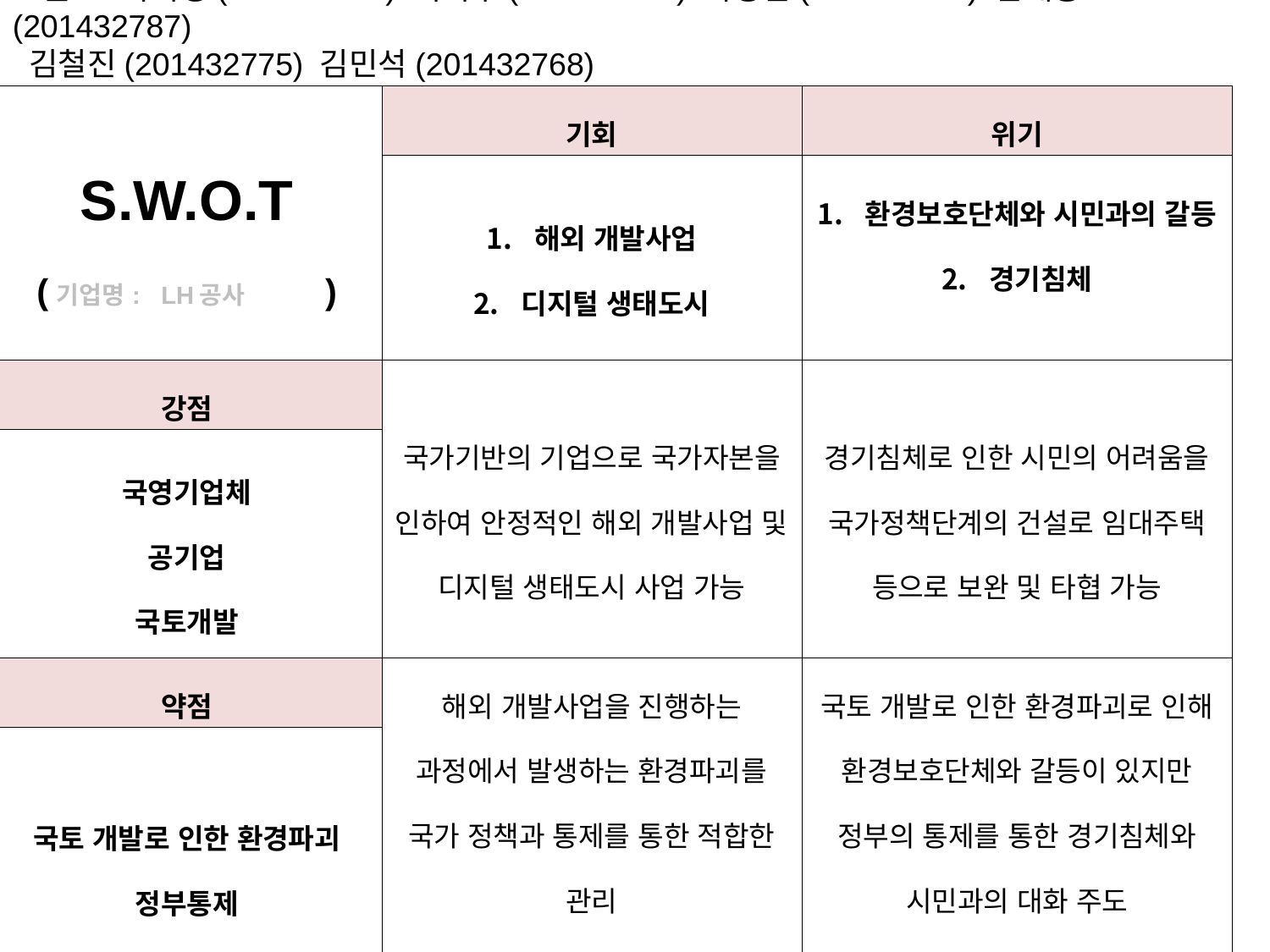

조원 :  박기영(201332457) 이지수(201432746) 박병인(201432780) 안재용(201432787)
 김철진(201432775) 김민석(201432768)
| S.W.O.T (기업명: LH공사 ) | 기회 | 위기 |
| --- | --- | --- |
|  | 해외 개발사업 디지털 생태도시 | 환경보호단체와 시민과의 갈등 경기침체 |
| 강점 | 국가기반의 기업으로 국가자본을 인하여 안정적인 해외 개발사업 및 디지털 생태도시 사업 가능 | 경기침체로 인한 시민의 어려움을 국가정책단계의 건설로 임대주택 등으로 보완 및 타협 가능 |
| 국영기업체 공기업 국토개발 |  |  |
| 약점 | 해외 개발사업을 진행하는 과정에서 발생하는 환경파괴를 국가 정책과 통제를 통한 적합한 관리 중국공단 및 물류단지 조성중 | 국토 개발로 인한 환경파괴로 인해 환경보호단체와 갈등이 있지만 정부의 통제를 통한 경기침체와 시민과의 대화 주도 유비쿼터스환경 구축 |
| 국토 개발로 인한 환경파괴 정부통제 |  |  |